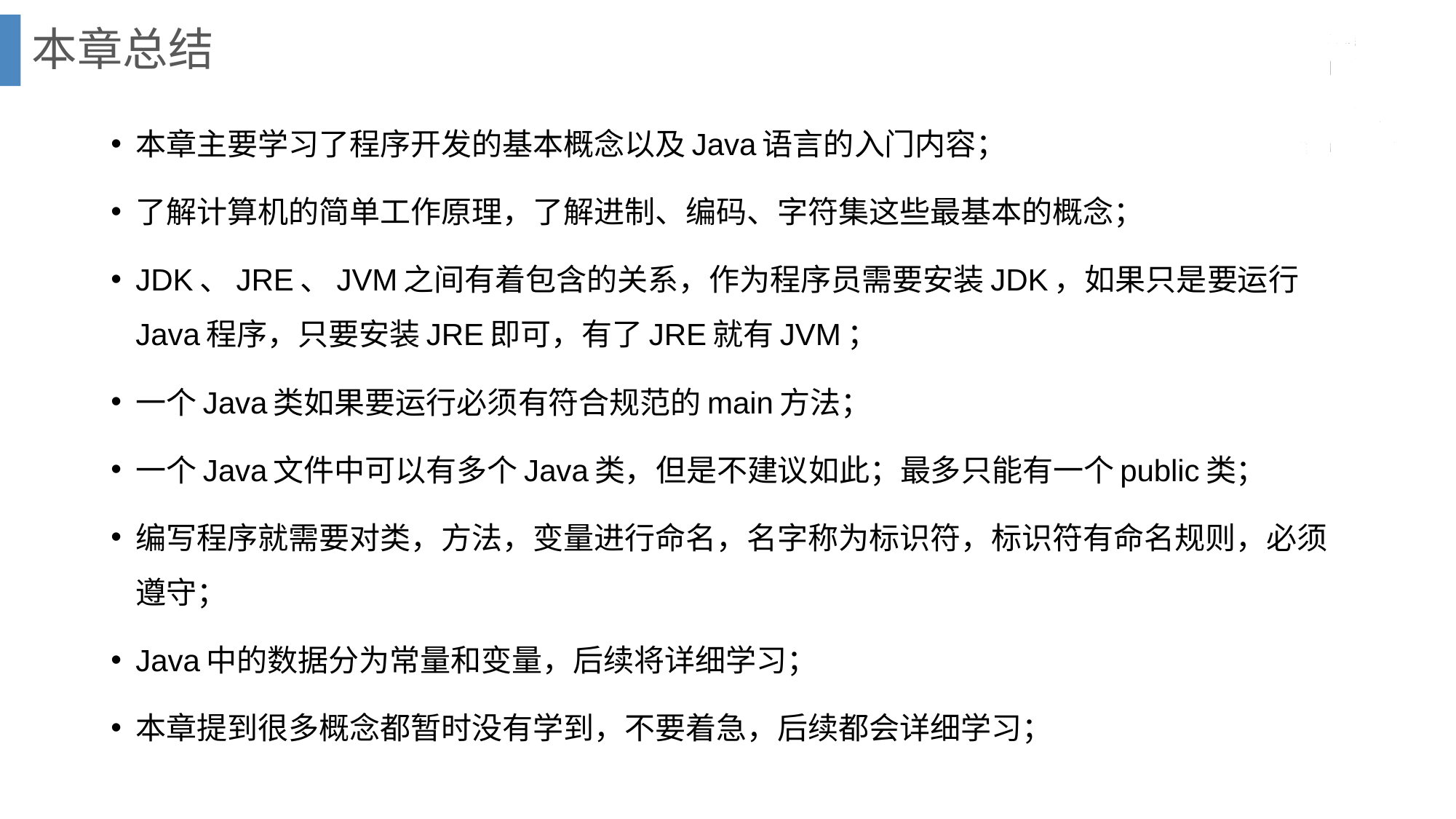

# 本章总结
本章主要学习了程序开发的基本概念以及Java语言的入门内容；
了解计算机的简单工作原理，了解进制、编码、字符集这些最基本的概念；
JDK、JRE、JVM之间有着包含的关系，作为程序员需要安装JDK，如果只是要运行Java程序，只要安装JRE即可，有了JRE就有JVM；
一个Java类如果要运行必须有符合规范的main方法；
一个Java文件中可以有多个Java类，但是不建议如此；最多只能有一个public类；
编写程序就需要对类，方法，变量进行命名，名字称为标识符，标识符有命名规则，必须遵守；
Java中的数据分为常量和变量，后续将详细学习；
本章提到很多概念都暂时没有学到，不要着急，后续都会详细学习；